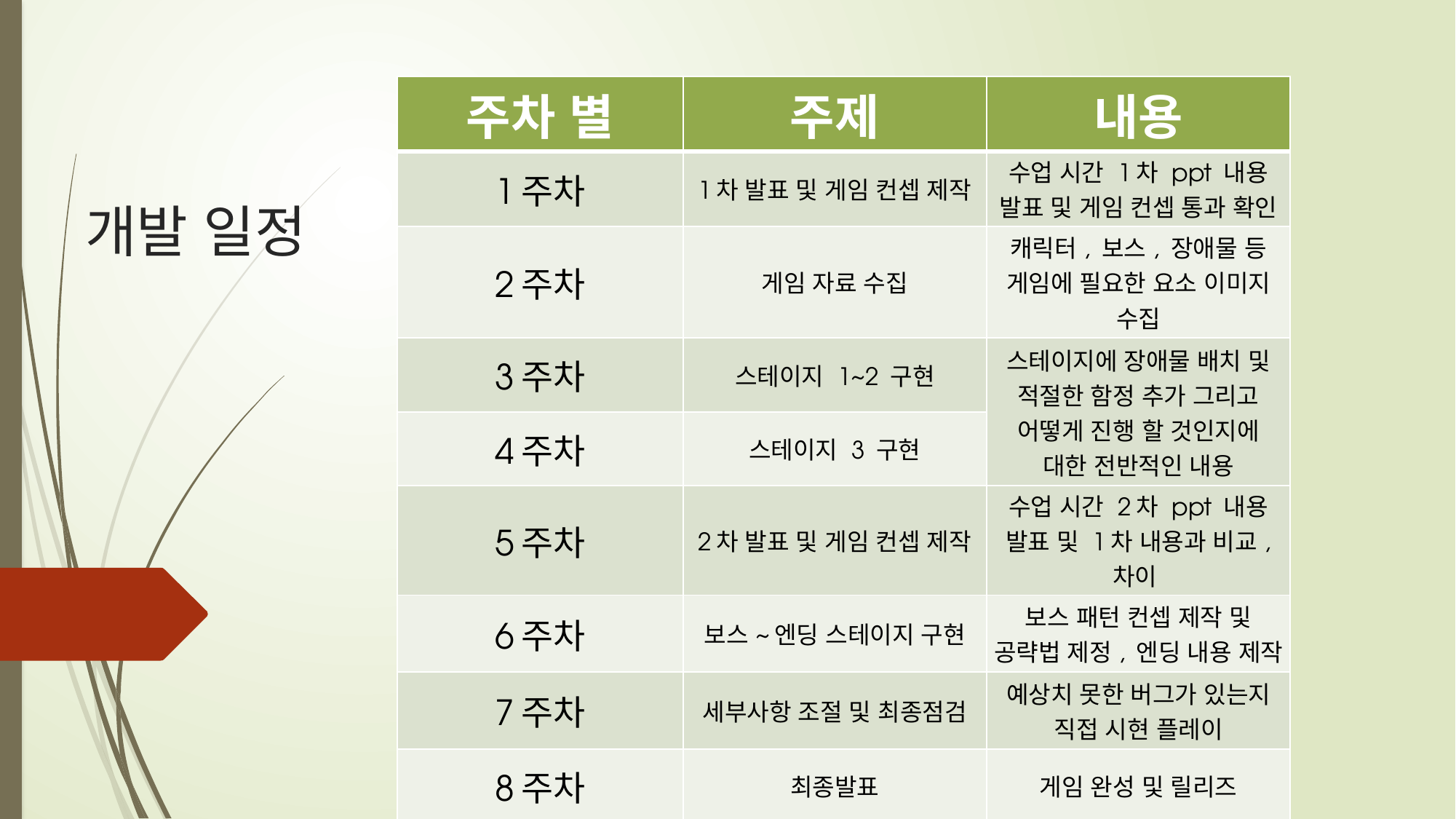

| 주차 별 | 주제 | 내용 |
| --- | --- | --- |
| 1주차 | 1차 발표 및 게임 컨셉 제작 | 수업 시간 1차 ppt 내용 발표 및 게임 컨셉 통과 확인 |
| 2주차 | 게임 자료 수집 | 캐릭터, 보스, 장애물 등 게임에 필요한 요소 이미지 수집 |
| 3주차 | 스테이지 1~2 구현 | 스테이지에 장애물 배치 및 적절한 함정 추가 그리고 어떻게 진행 할 것인지에 대한 전반적인 내용 |
| 4주차 | 스테이지 3 구현 |  |
| 5주차 | 2차 발표 및 게임 컨셉 제작 | 수업 시간 2차 ppt 내용 발표 및 1차 내용과 비교, 차이 |
| 6주차 | 보스~엔딩 스테이지 구현 | 보스 패턴 컨셉 제작 및 공략법 제정, 엔딩 내용 제작 |
| 7주차 | 세부사항 조절 및 최종점검 | 예상치 못한 버그가 있는지 직접 시현 플레이 |
| 8주차 | 최종발표 | 게임 완성 및 릴리즈 |
# 개발 일정